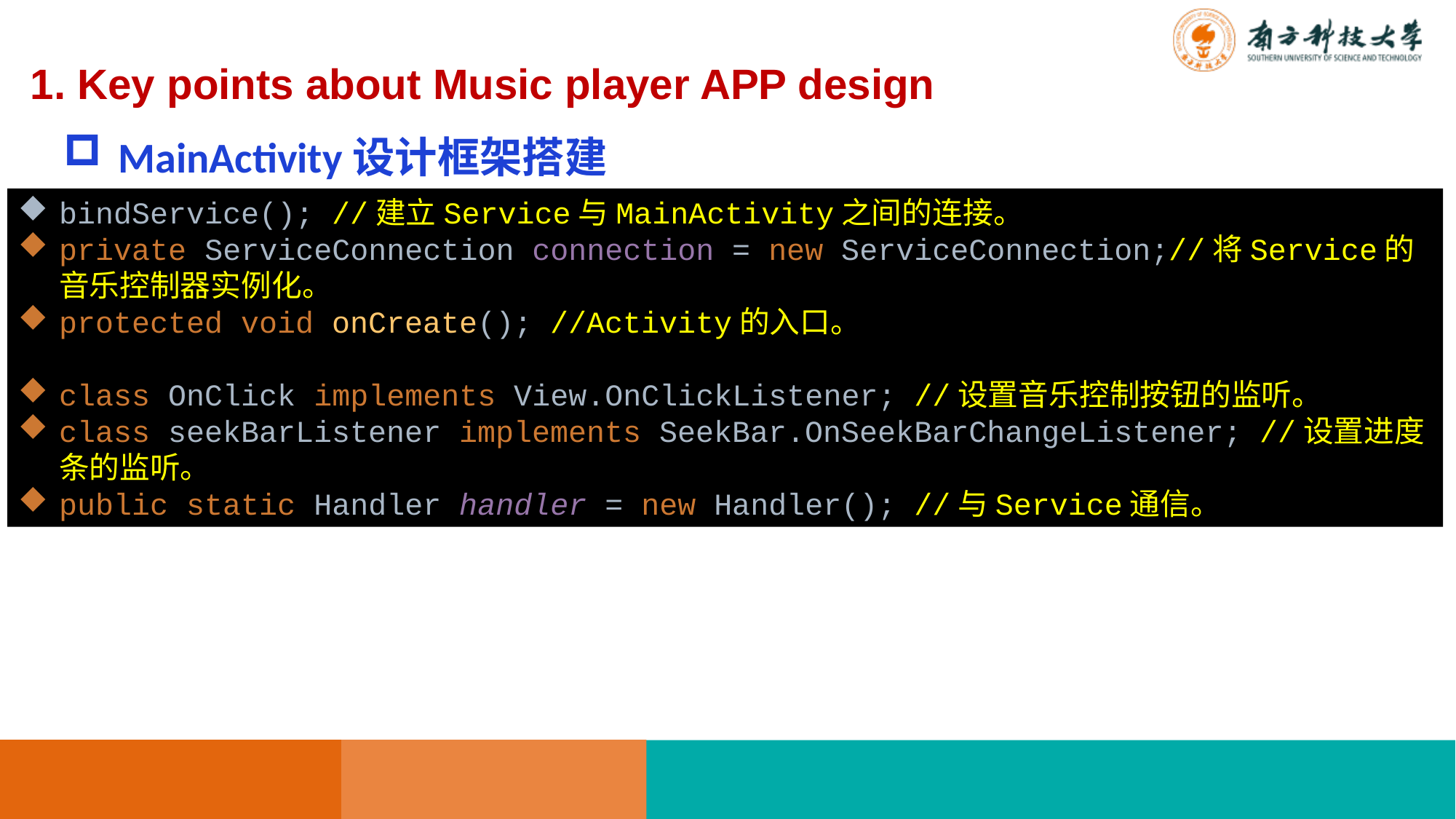

1. Key points about Music player APP design
MainActivity设计框架搭建
bindService(); //建立Service与MainActivity之间的连接。
private ServiceConnection connection = new ServiceConnection;//将Service的音乐控制器实例化。
protected void onCreate(); //Activity的入口。

class OnClick implements View.OnClickListener; //设置音乐控制按钮的监听。
class seekBarListener implements SeekBar.OnSeekBarChangeListener; //设置进度条的监听。
public static Handler handler = new Handler(); //与Service通信。